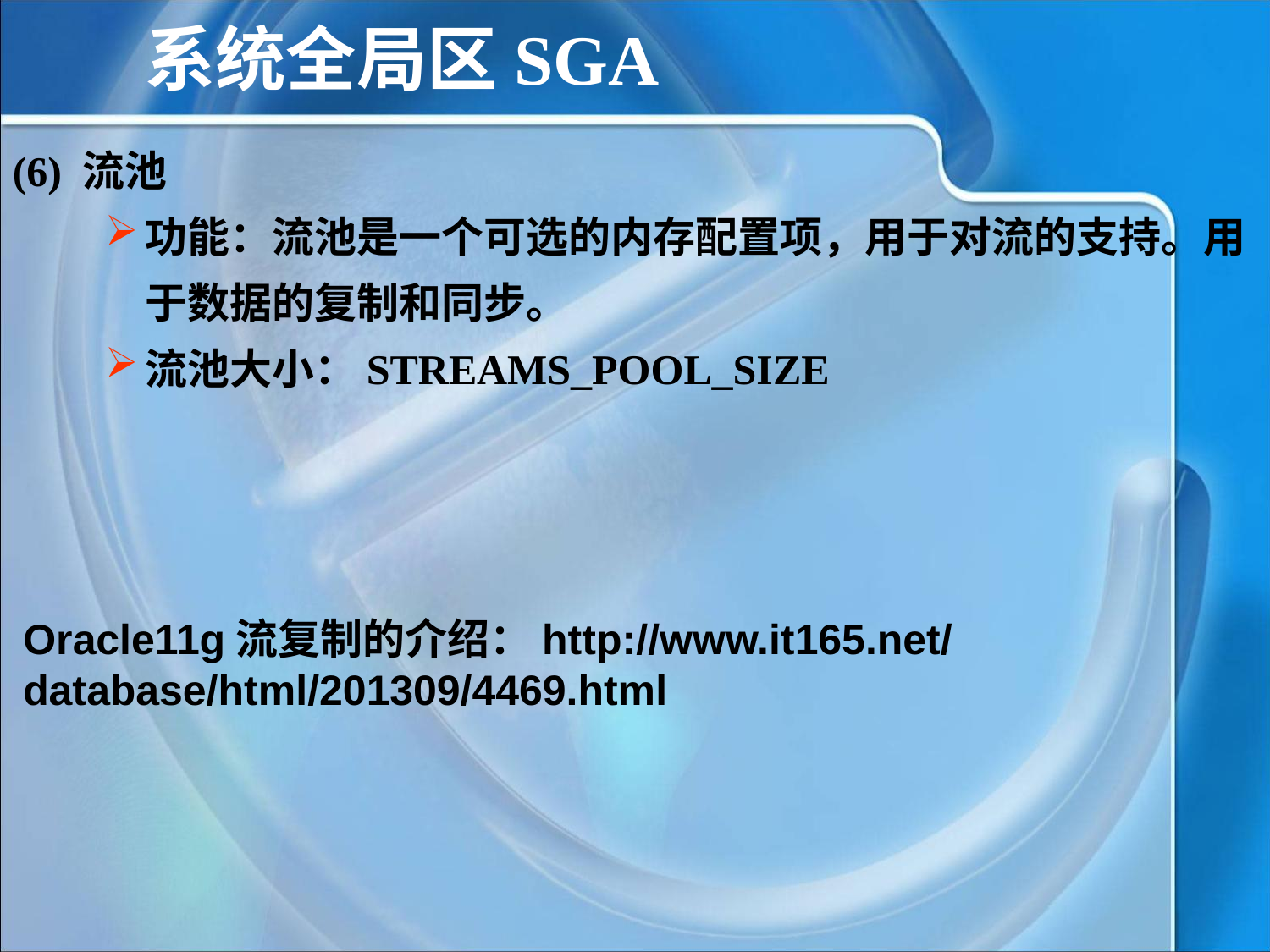

系统全局区SGA
(6) 流池
功能：流池是一个可选的内存配置项，用于对流的支持。用于数据的复制和同步。
流池大小：STREAMS_POOL_SIZE

Oracle11g流复制的介绍：http://www.it165.net/database/html/201309/4469.html
31